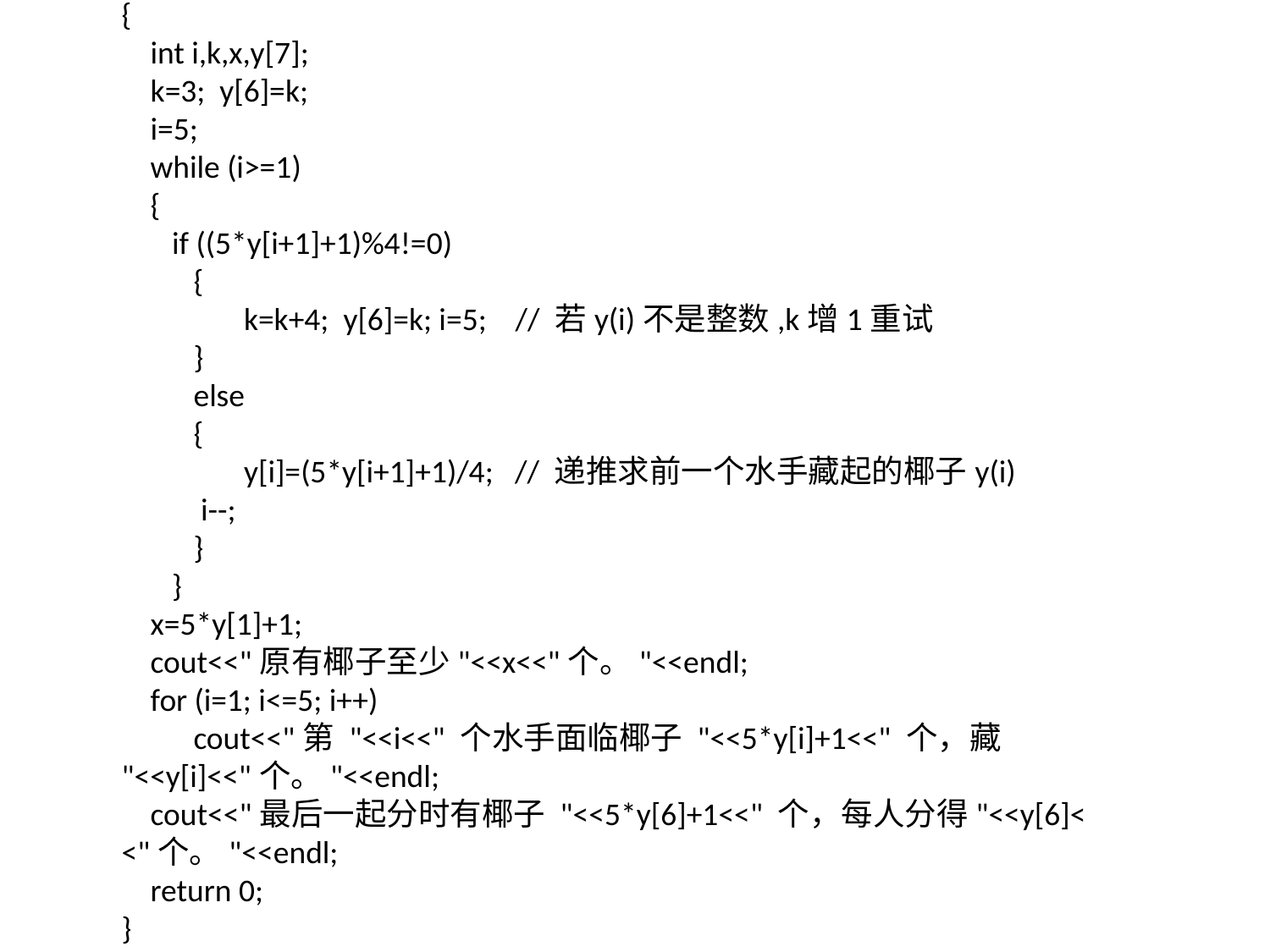

#include <iostream>
using namespace std;
int main()
{
    int i,k,x,y[7];
    k=3;  y[6]=k;
    i=5;
    while (i>=1)
    {
       if ((5*y[i+1]+1)%4!=0)
          {
                 k=k+4;  y[6]=k; i=5;    // 若y(i)不是整数,k增1重试
          }
          else
          {
                 y[i]=(5*y[i+1]+1)/4;   // 递推求前一个水手藏起的椰子y(i)
           i--;
          }
       }
    x=5*y[1]+1;
    cout<<"原有椰子至少"<<x<<"个。"<<endl;
    for (i=1; i<=5; i++)
          cout<<"第 "<<i<<" 个水手面临椰子 "<<5*y[i]+1<<" 个，藏 "<<y[i]<<"个。"<<endl;
    cout<<"最后一起分时有椰子 "<<5*y[6]+1<<" 个，每人分得"<<y[6]<<"个。"<<endl;
    return 0;
}